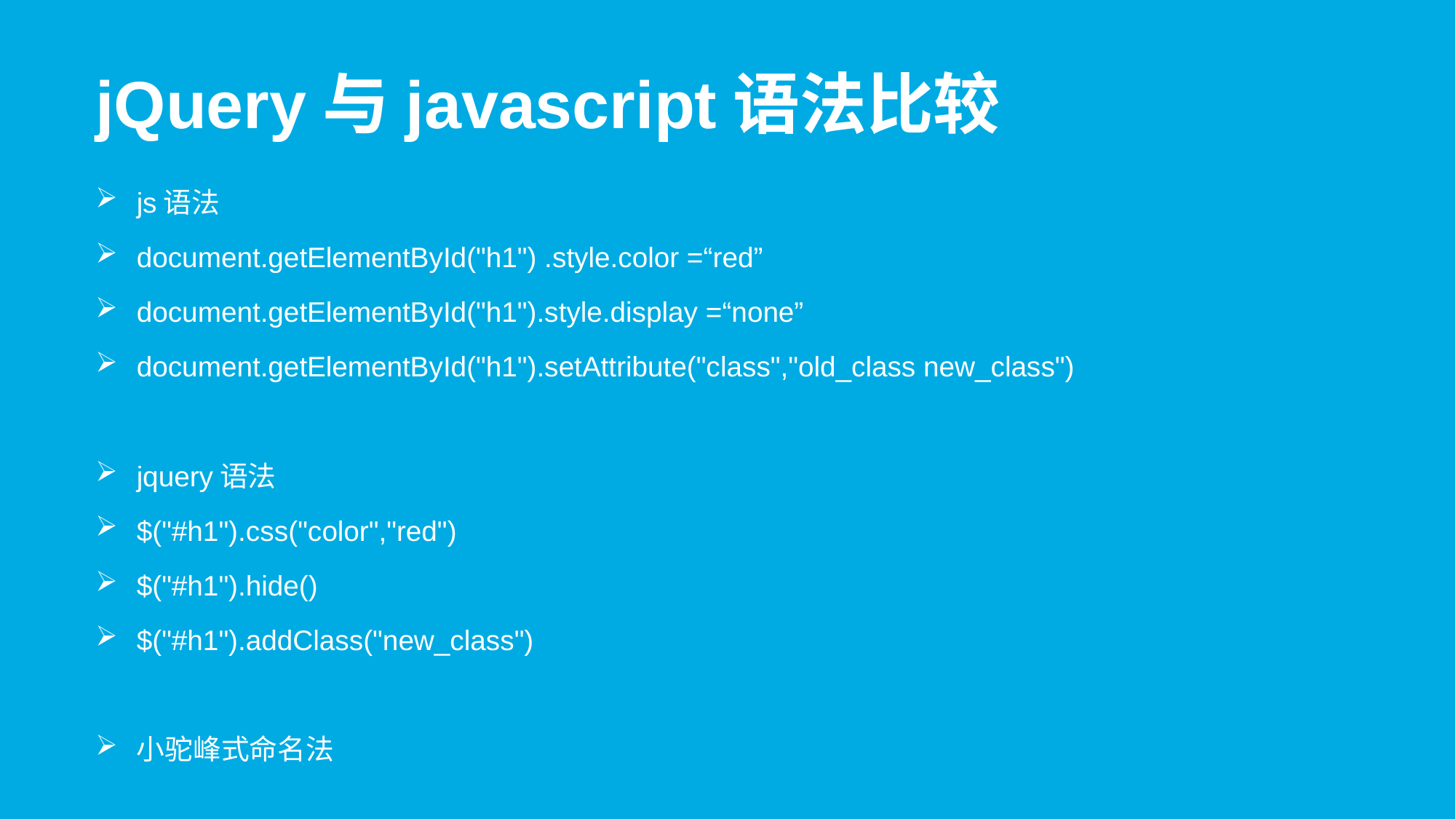

# jQuery与javascript语法比较
js语法
document.getElementById("h1") .style.color =“red”
document.getElementById("h1").style.display =“none”
document.getElementById("h1").setAttribute("class","old_class new_class")

jquery语法
$("#h1").css("color","red")
$("#h1").hide()
$("#h1").addClass("new_class")

小驼峰式命名法